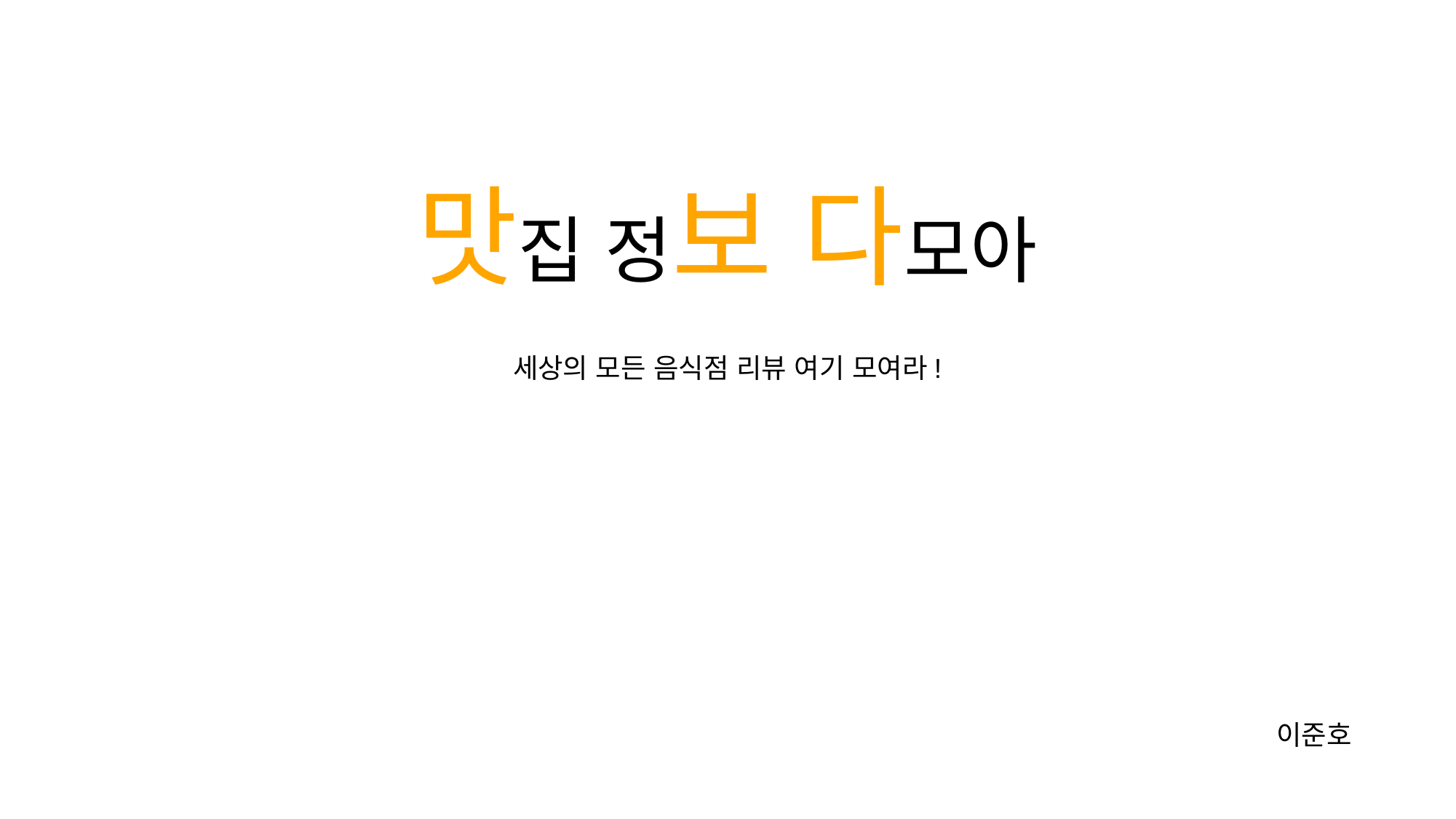

# 맛집 정보 다모아
세상의 모든 음식점 리뷰 여기 모여라!
이준호